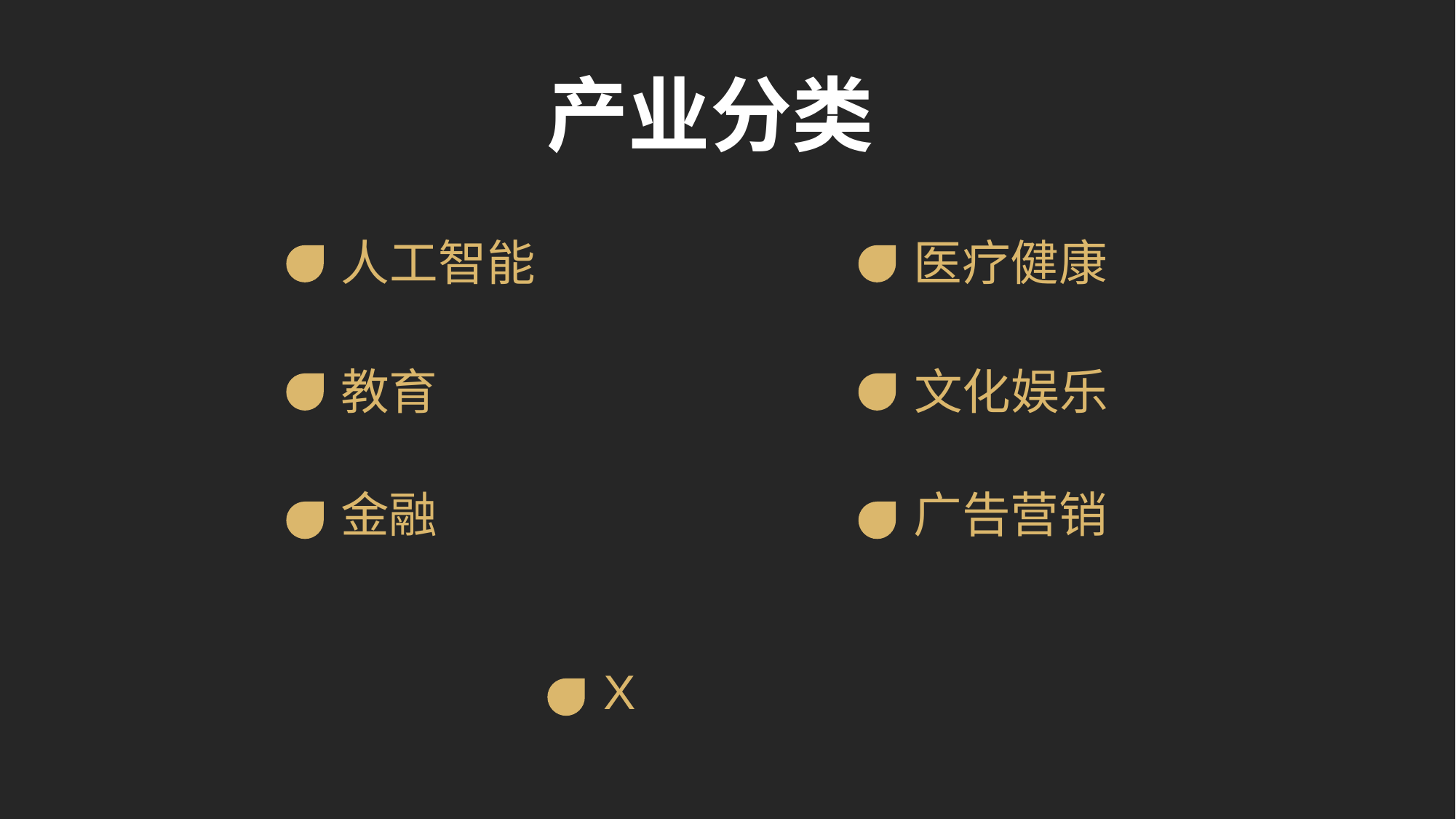

产业分类
人工智能
医疗健康

教育
文化娱乐

金融
广告营销

X